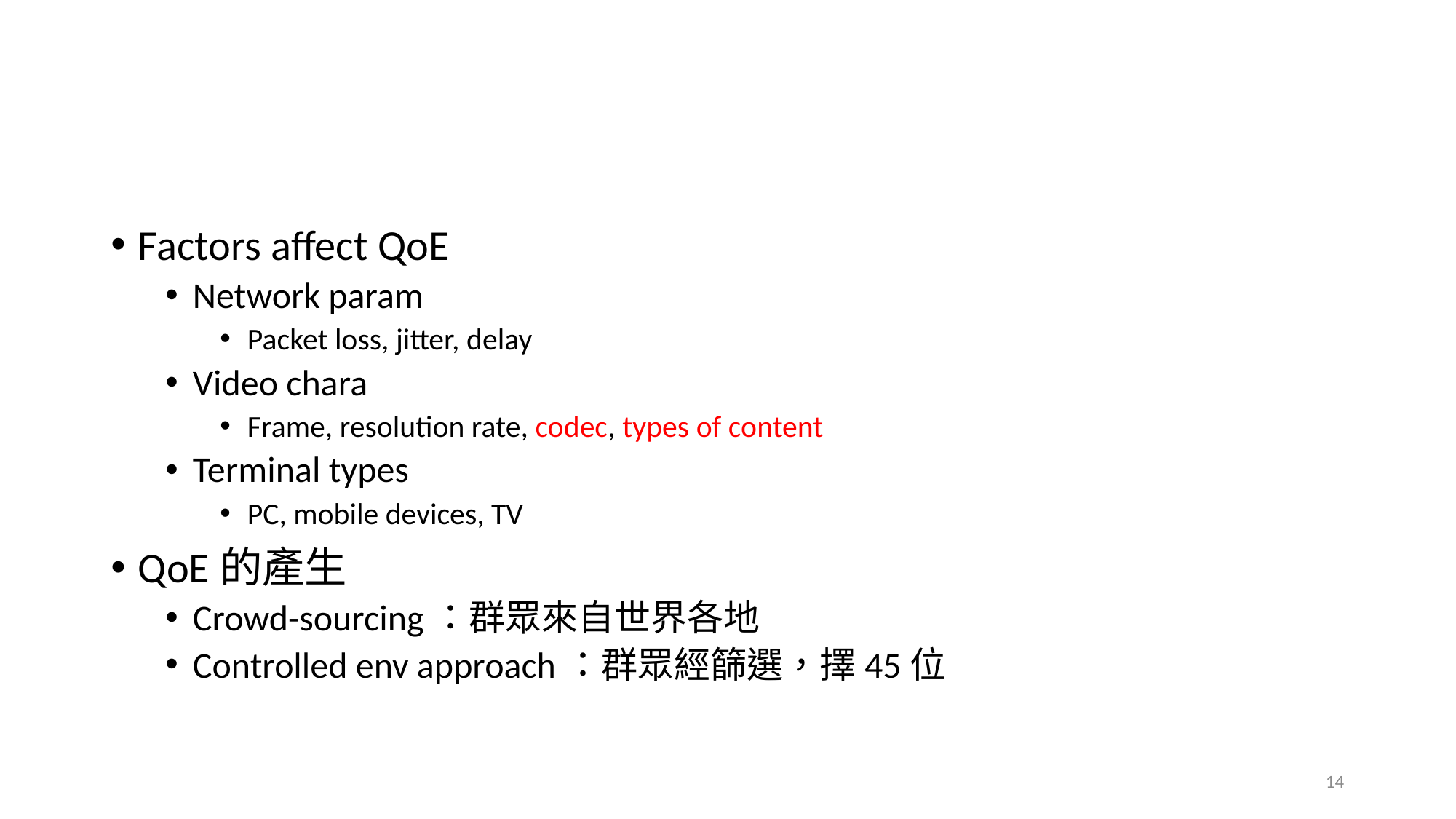

#
Factors affect QoE
Network param
Packet loss, jitter, delay
Video chara
Frame, resolution rate, codec, types of content
Terminal types
PC, mobile devices, TV
QoE的產生
Crowd-sourcing：群眾來自世界各地
Controlled env approach：群眾經篩選，擇45位
14